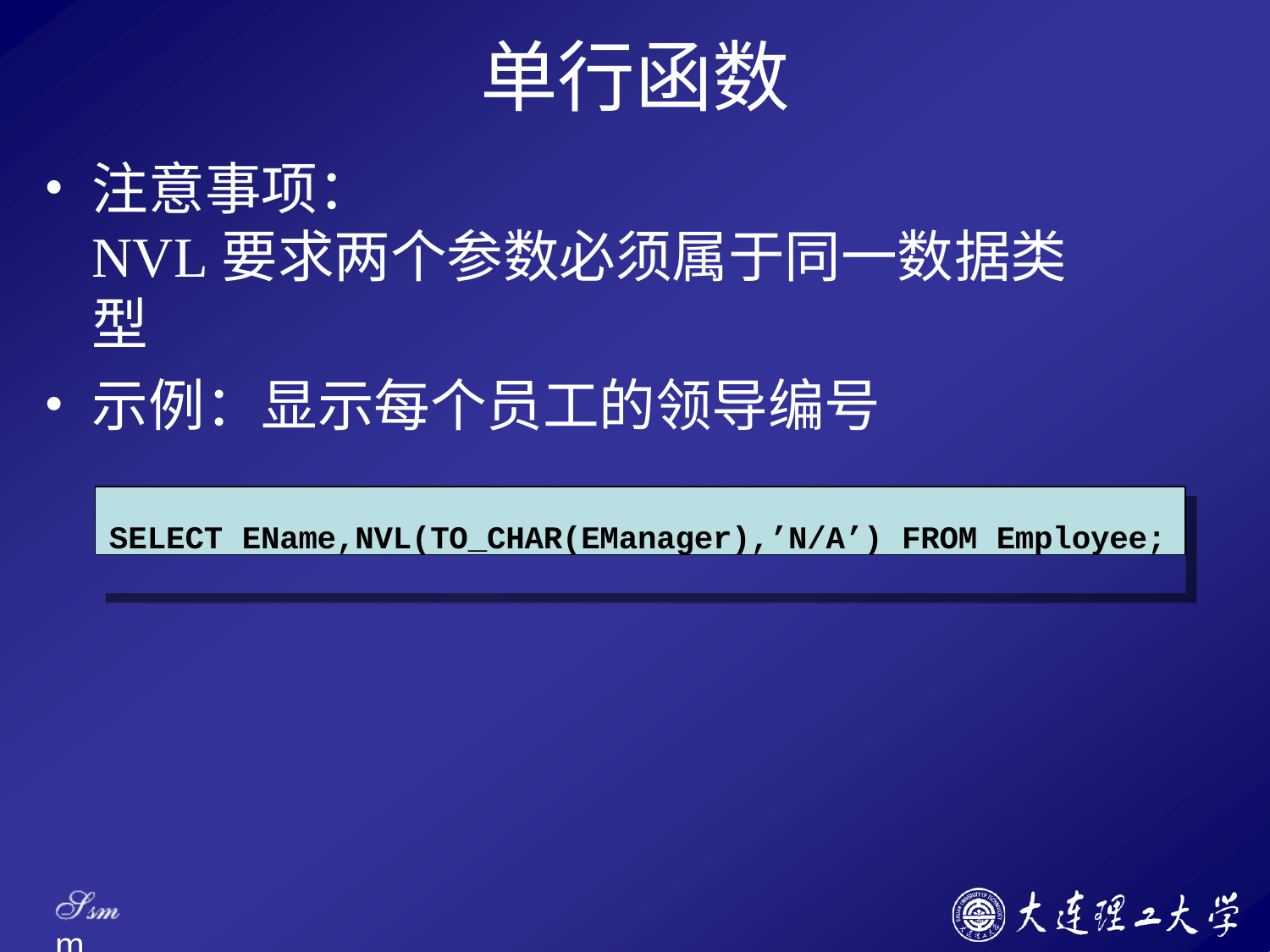

# 单行函数
注意事项：
NVL要求两个参数必须属于同一数据类型
示例：显示每个员工的领导编号
SELECT EName,NVL(TO_CHAR(EManager),’N/A’) FROM Employee;

Ssm